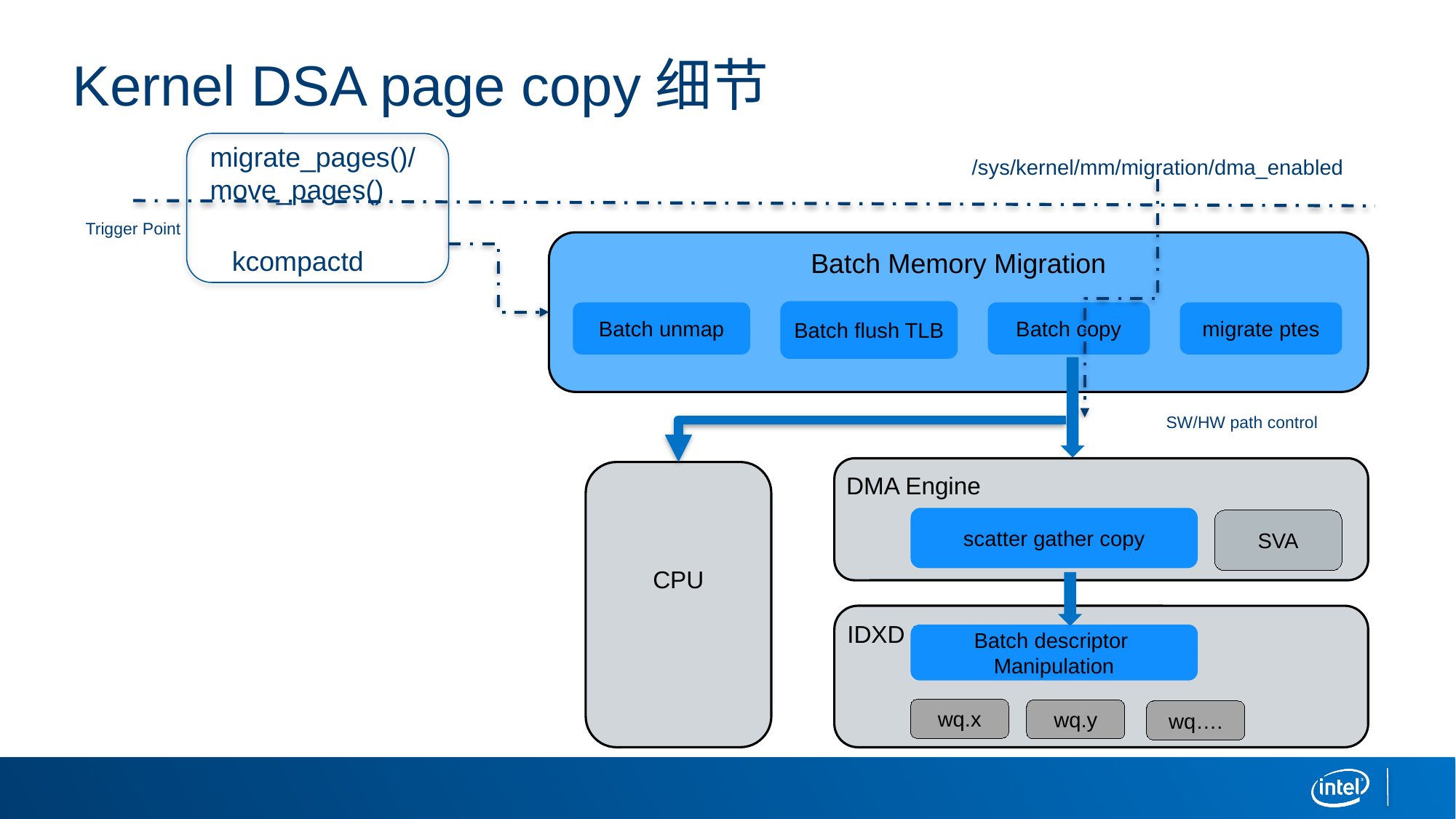

# Kernel DSA page copy细节

migrate_pages()/
move_pages()
/sys/kernel/mm/migration/dma_enabled
Trigger Point
Batch Memory Migration
kcompactd
Batch flush TLB
Batch unmap
Batch copy
migrate ptes

SW/HW path control
DMA Engine

CPU
scatter gather copy
SVA

IDXD Driver
Batch descriptor  Manipulation
wq.x
wq.y
wq….